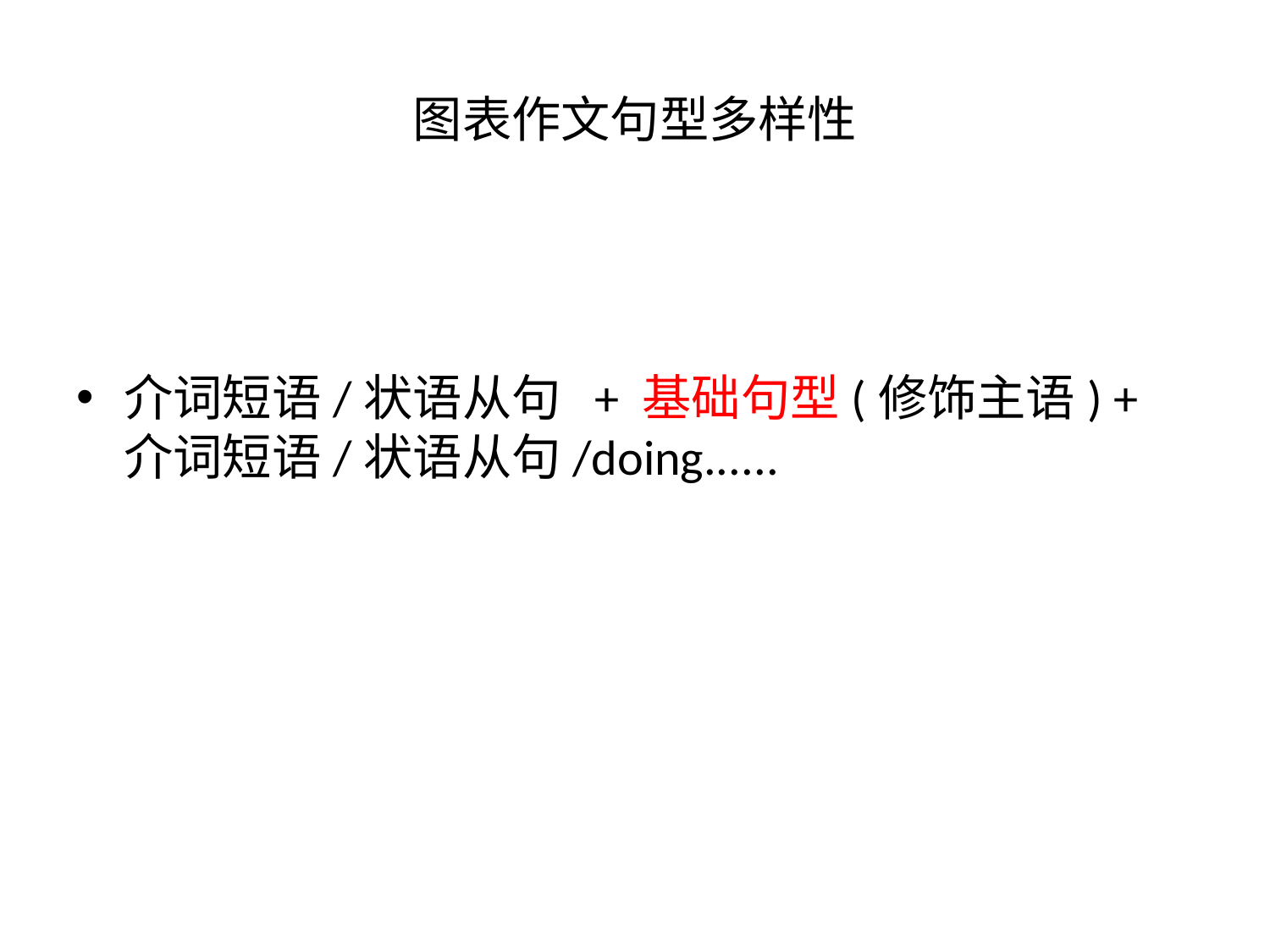

# 图表作文句型多样性

介词短语/状语从句  + 基础句型(修饰主语) + 介词短语/状语从句/doing......